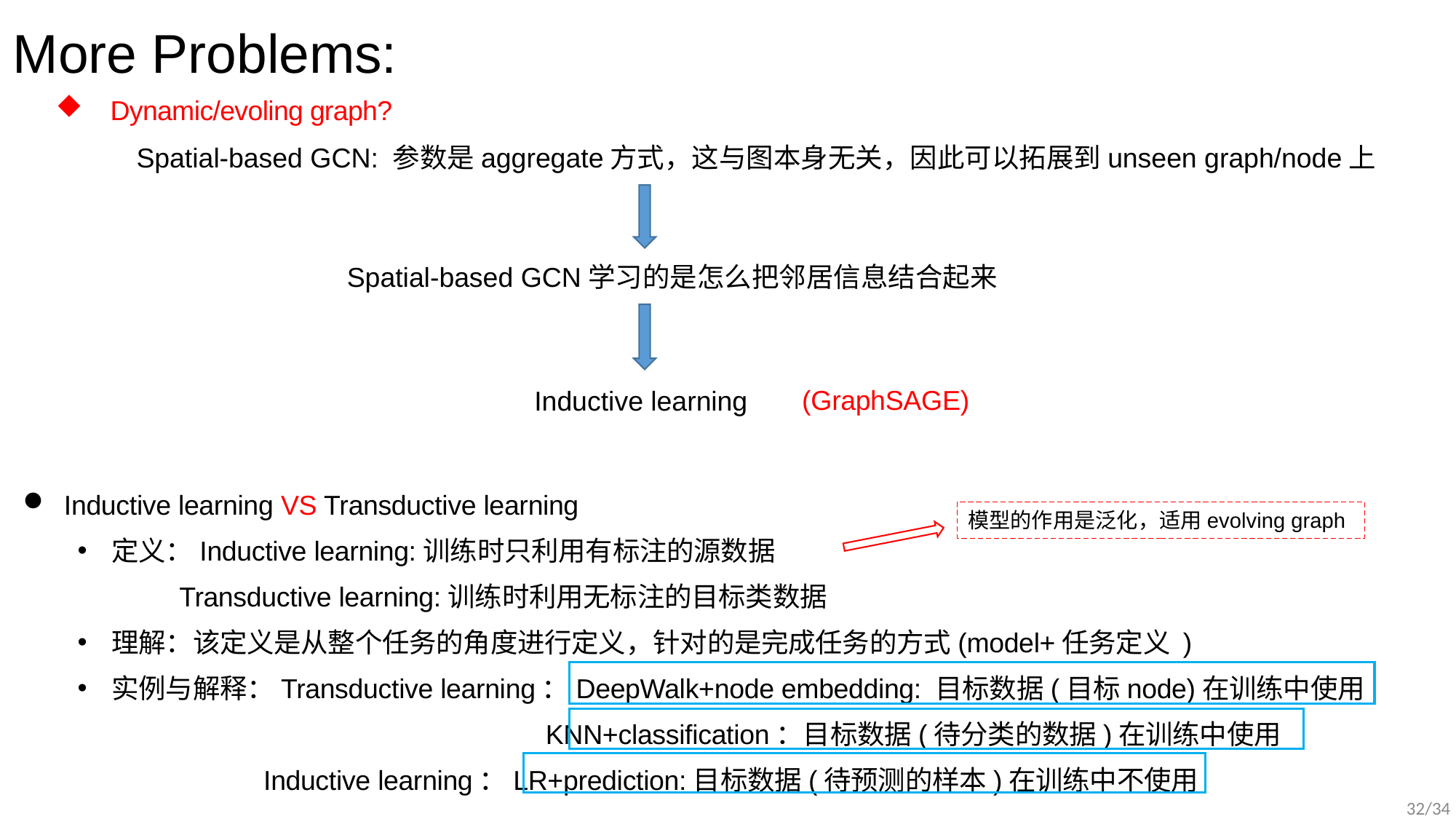

# More Problems:
Dynamic/evoling graph?
Spatial-based GCN: 参数是aggregate方式，这与图本身无关，因此可以拓展到unseen graph/node上

Spatial-based GCN学习的是怎么把邻居信息结合起来

(GraphSAGE)
Inductive learning
Inductive learning VS Transductive learning
定义：Inductive learning:训练时只利用有标注的源数据
                     Transductive learning:训练时利用无标注的目标类数据
理解：该定义是从整个任务的角度进行定义，针对的是完成任务的方式(model+任务定义 )
实例与解释：Transductive learning：DeepWalk+node embedding: 目标数据(目标node)在训练中使用
                                                               KNN+classification：目标数据(待分类的数据)在训练中使用
                         Inductive learning：LR+prediction:目标数据(待预测的样本)在训练中不使用
模型的作用是泛化，适用evolving graph

32/34